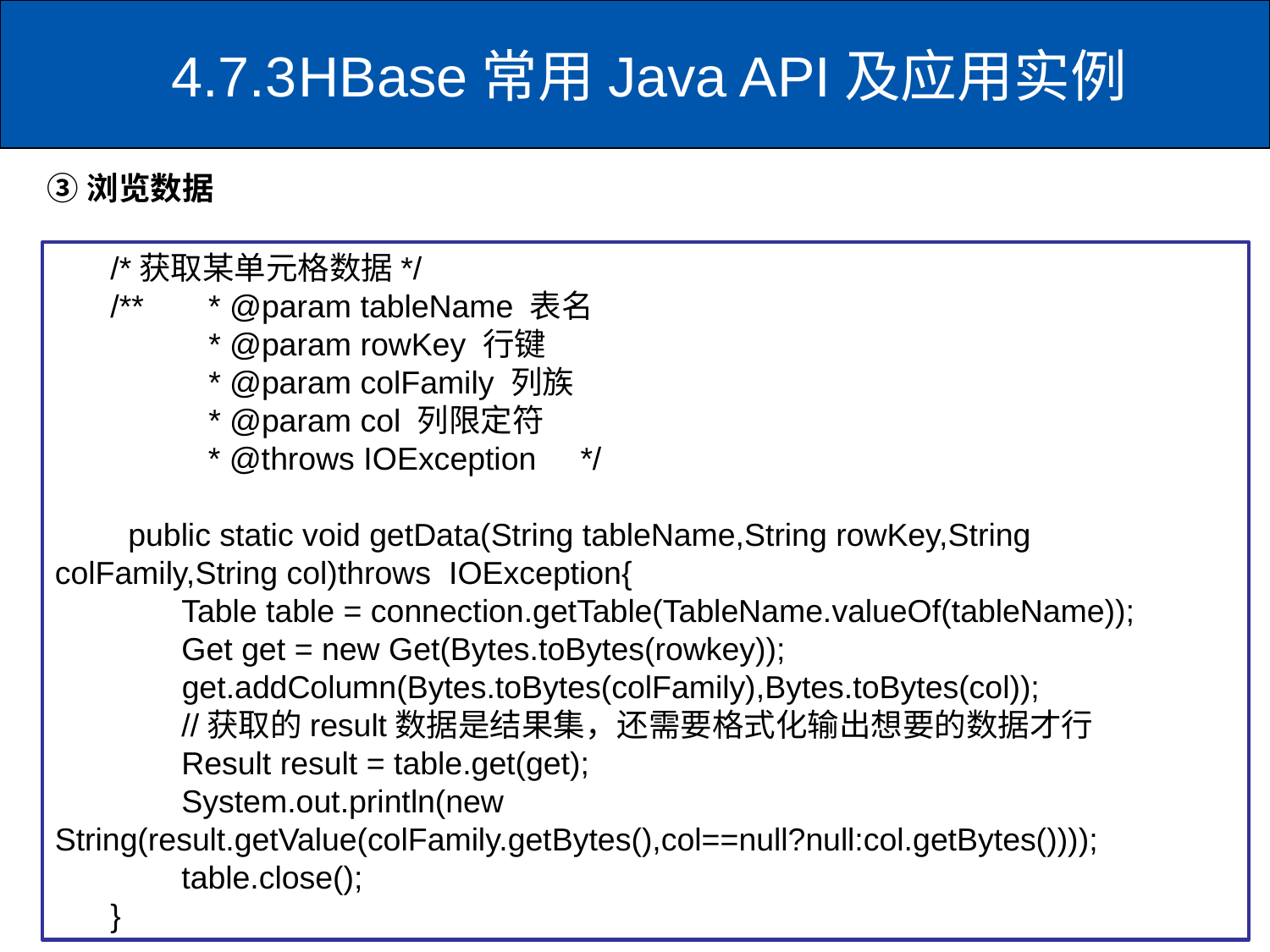

# 4.7.3	HBase常用Java API及应用实例
③浏览数据
/*获取某单元格数据*/
/**	   * @param tableName 表名
	   * @param rowKey 行键
	   * @param colFamily 列族
	   * @param col 列限定符
           * @throws IOException     */

  public static void getData(String tableName,String rowKey,String colFamily,String col)throws  IOException{
        Table table = connection.getTable(TableName.valueOf(tableName));
        Get get = new Get(Bytes.toBytes(rowkey));
	get.addColumn(Bytes.toBytes(colFamily),Bytes.toBytes(col));
        //获取的result数据是结果集，还需要格式化输出想要的数据才行
        Result result = table.get(get);
        System.out.println(new String(result.getValue(colFamily.getBytes(),col==null?null:col.getBytes())));
        table.close();
}